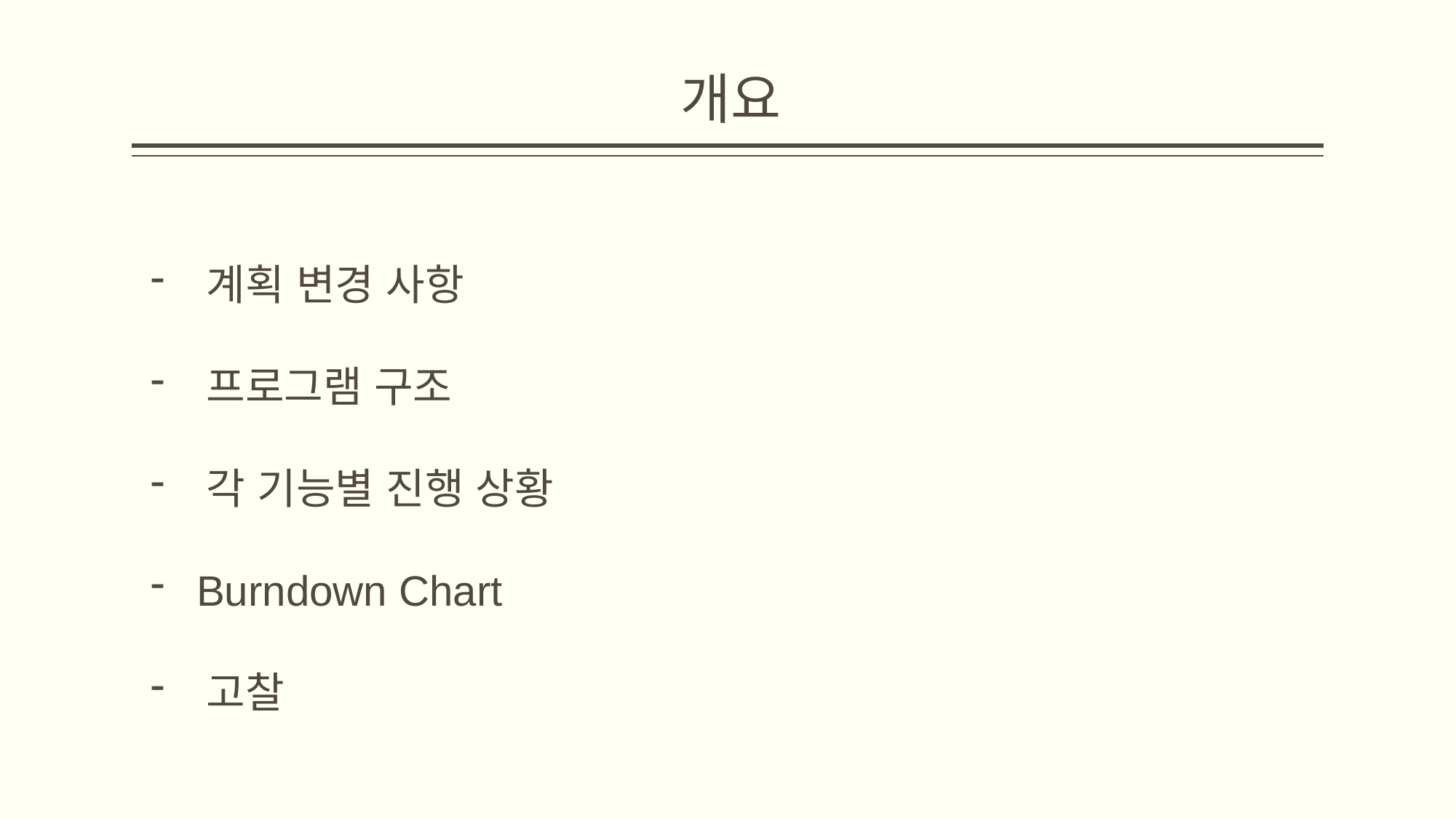

# 개요
 계획 변경 사항
 프로그램 구조
 각 기능별 진행 상황
 Burndown Chart
 고찰